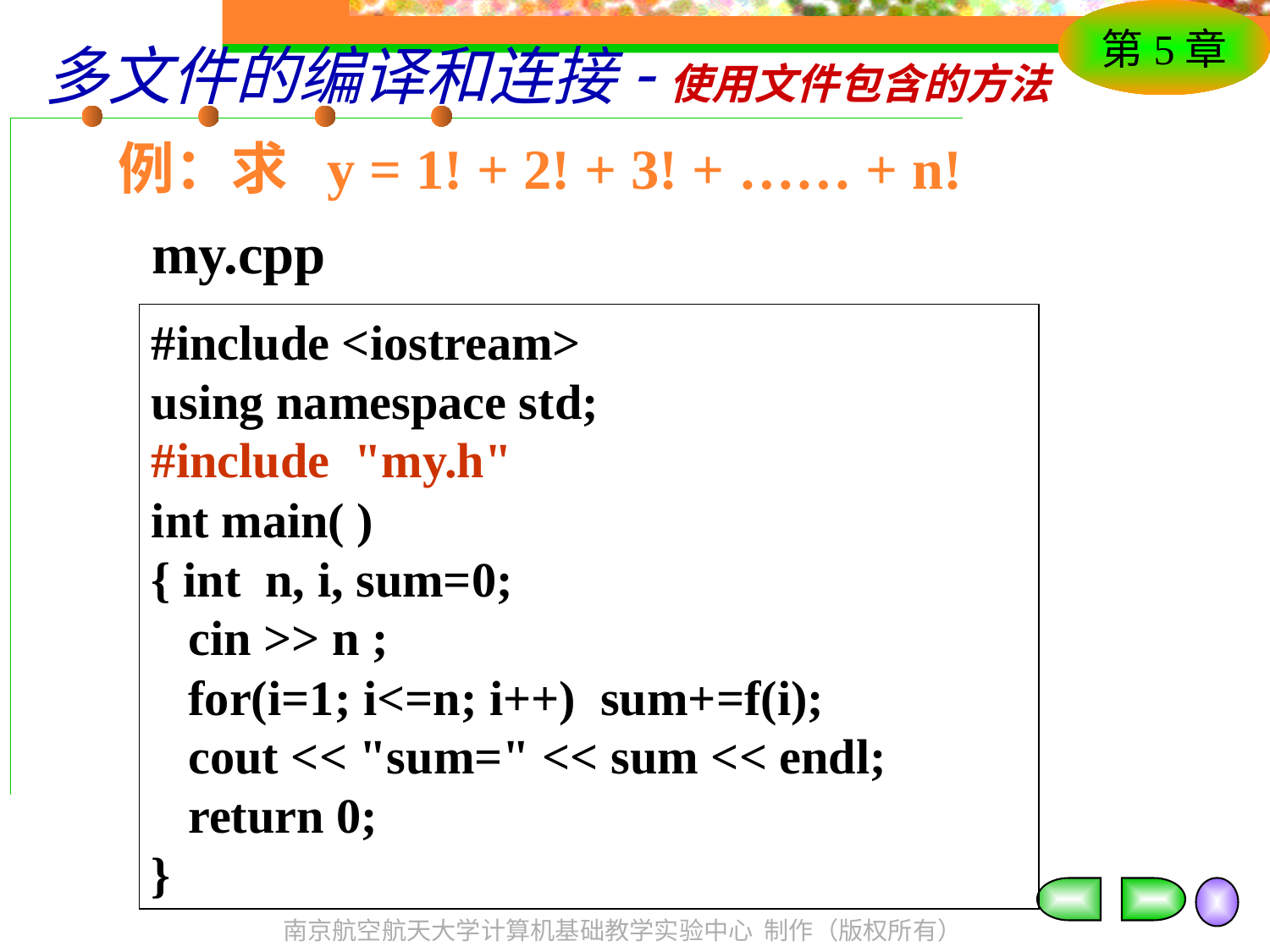

# 多文件的编译和连接-使用文件包含的方法
例：求  y = 1! + 2! + 3! + …… + n!
my.cpp
#include <iostream>
using namespace std;
#include  "my.h"
int main( )
{ int  n, i, sum=0;
   cin >> n ;
   for(i=1; i<=n; i++)  sum+=f(i);
   cout << "sum=" << sum << endl;
   return 0;
}